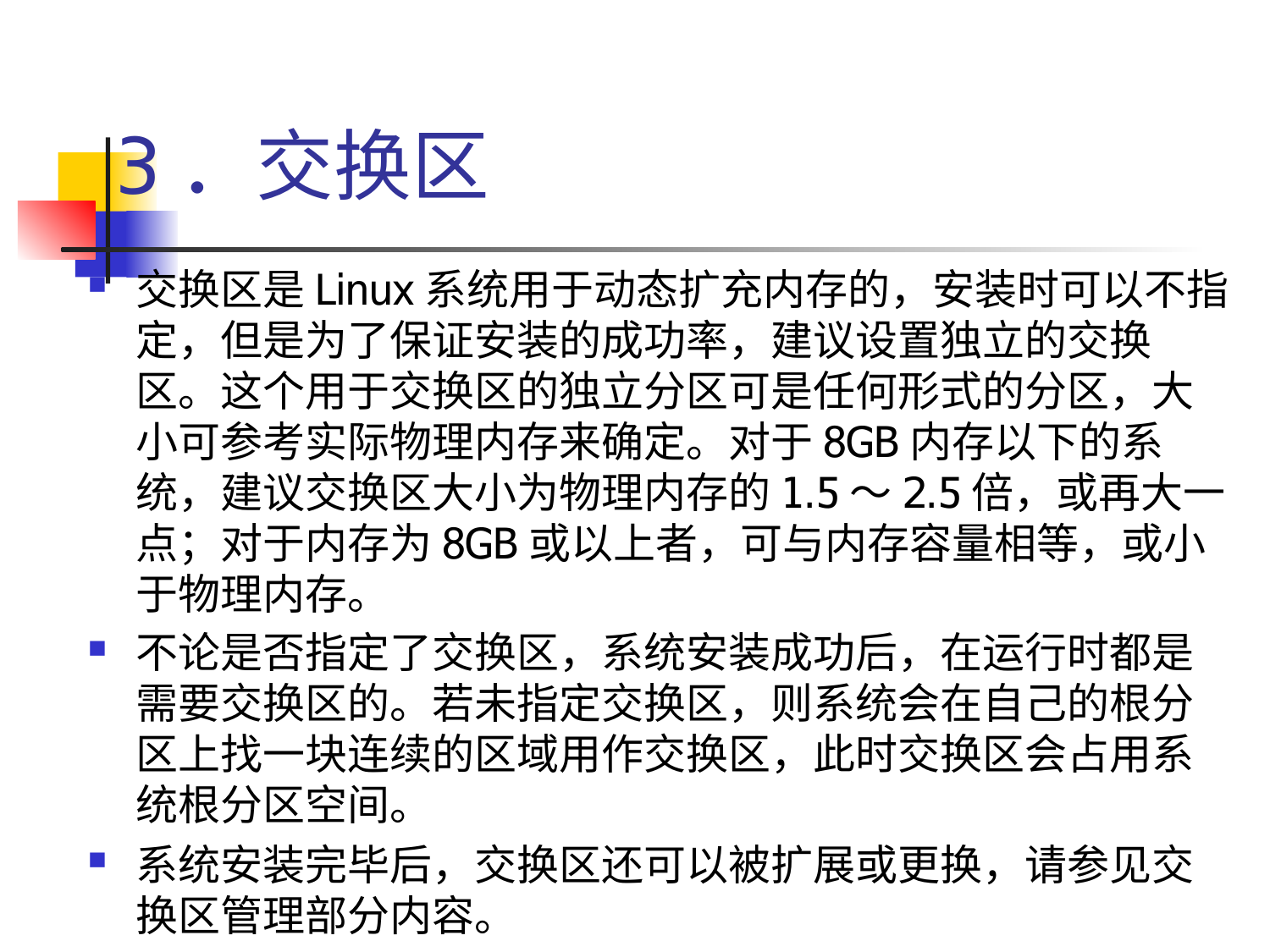

# 3．交换区
交换区是Linux系统用于动态扩充内存的，安装时可以不指定，但是为了保证安装的成功率，建议设置独立的交换区。这个用于交换区的独立分区可是任何形式的分区，大小可参考实际物理内存来确定。对于8GB内存以下的系统，建议交换区大小为物理内存的1.5～2.5倍，或再大一点；对于内存为8GB或以上者，可与内存容量相等，或小于物理内存。
不论是否指定了交换区，系统安装成功后，在运行时都是需要交换区的。若未指定交换区，则系统会在自己的根分区上找一块连续的区域用作交换区，此时交换区会占用系统根分区空间。
系统安装完毕后，交换区还可以被扩展或更换，请参见交换区管理部分内容。